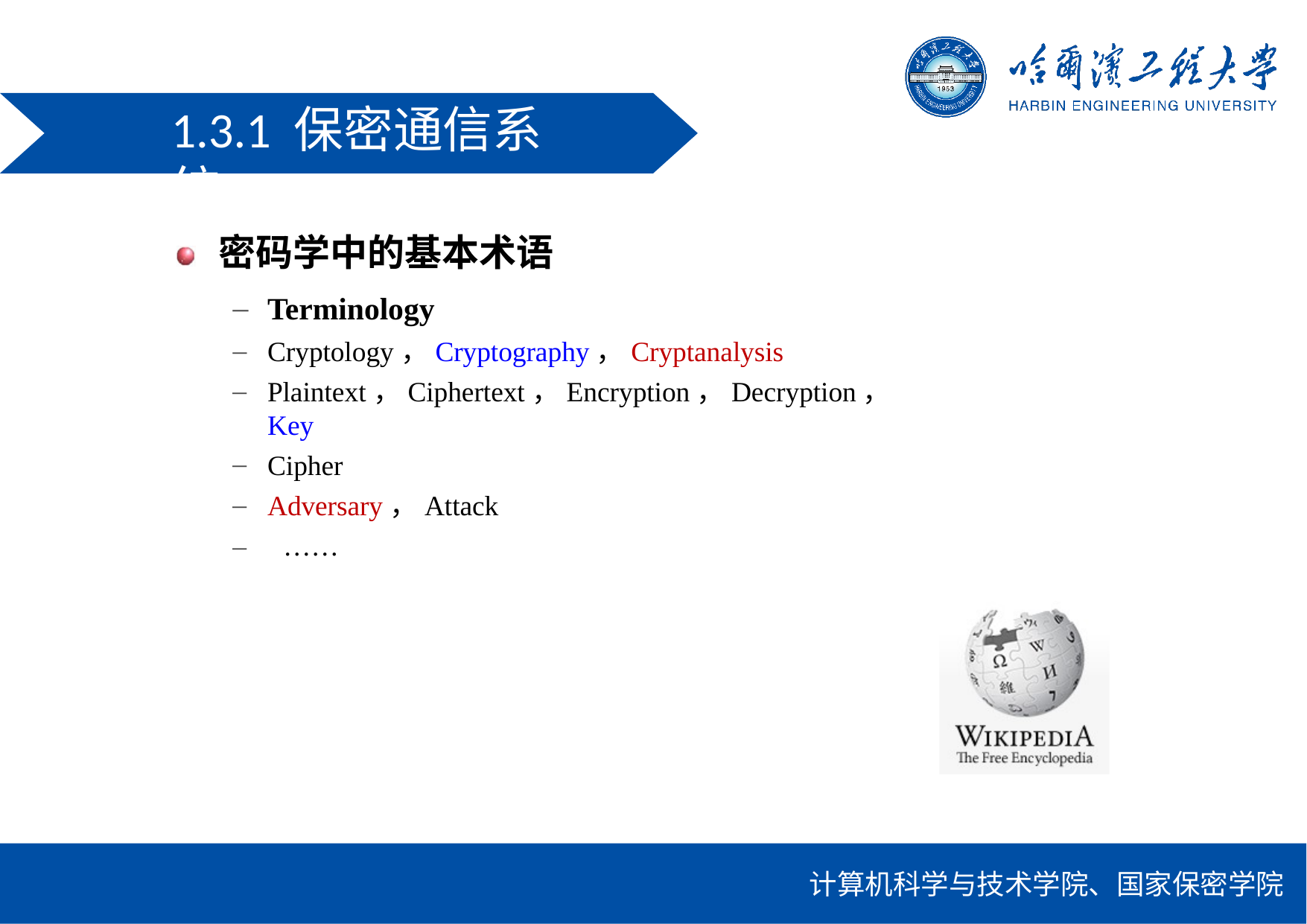

1.3.1 保密通信系统
密码学中的基本术语
Terminology
Cryptology，Cryptography，Cryptanalysis
Plaintext，Ciphertext，Encryption，Decryption，Key
Cipher
Adversary，Attack
–	……